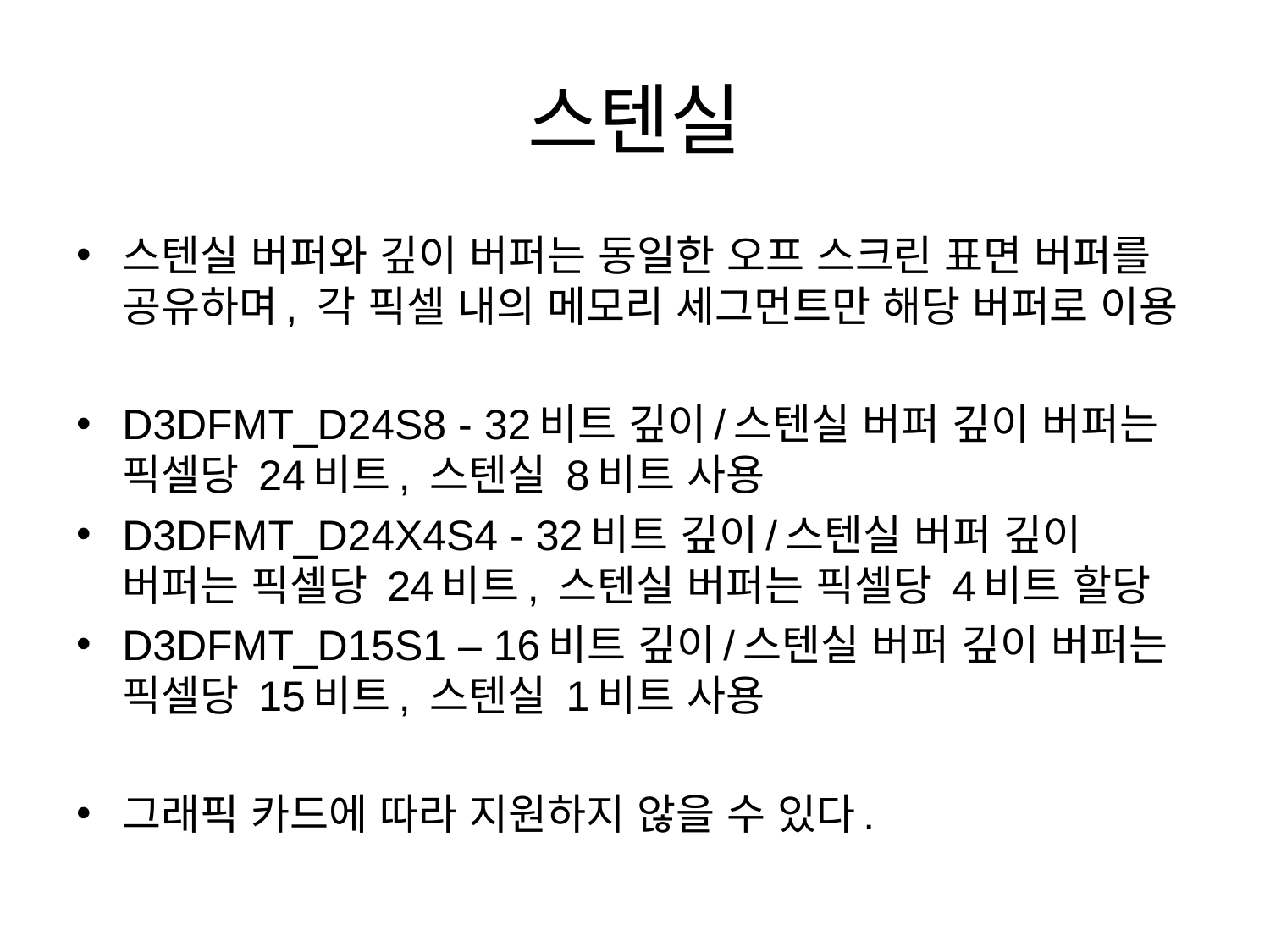

# 스텐실
스텐실 버퍼와 깊이 버퍼는 동일한 오프 스크린 표면 버퍼를 공유하며, 각 픽셀 내의 메모리 세그먼트만 해당 버퍼로 이용

D3DFMT_D24S8 - 32비트 깊이/스텐실 버퍼 깊이 버퍼는 픽셀당 24비트, 스텐실 8비트 사용
D3DFMT_D24X4S4 - 32비트 깊이/스텐실 버퍼 깊이 버퍼는 픽셀당 24비트, 스텐실 버퍼는 픽셀당 4비트 할당
D3DFMT_D15S1 – 16비트 깊이/스텐실 버퍼 깊이 버퍼는 픽셀당 15비트, 스텐실 1비트 사용

그래픽 카드에 따라 지원하지 않을 수 있다.